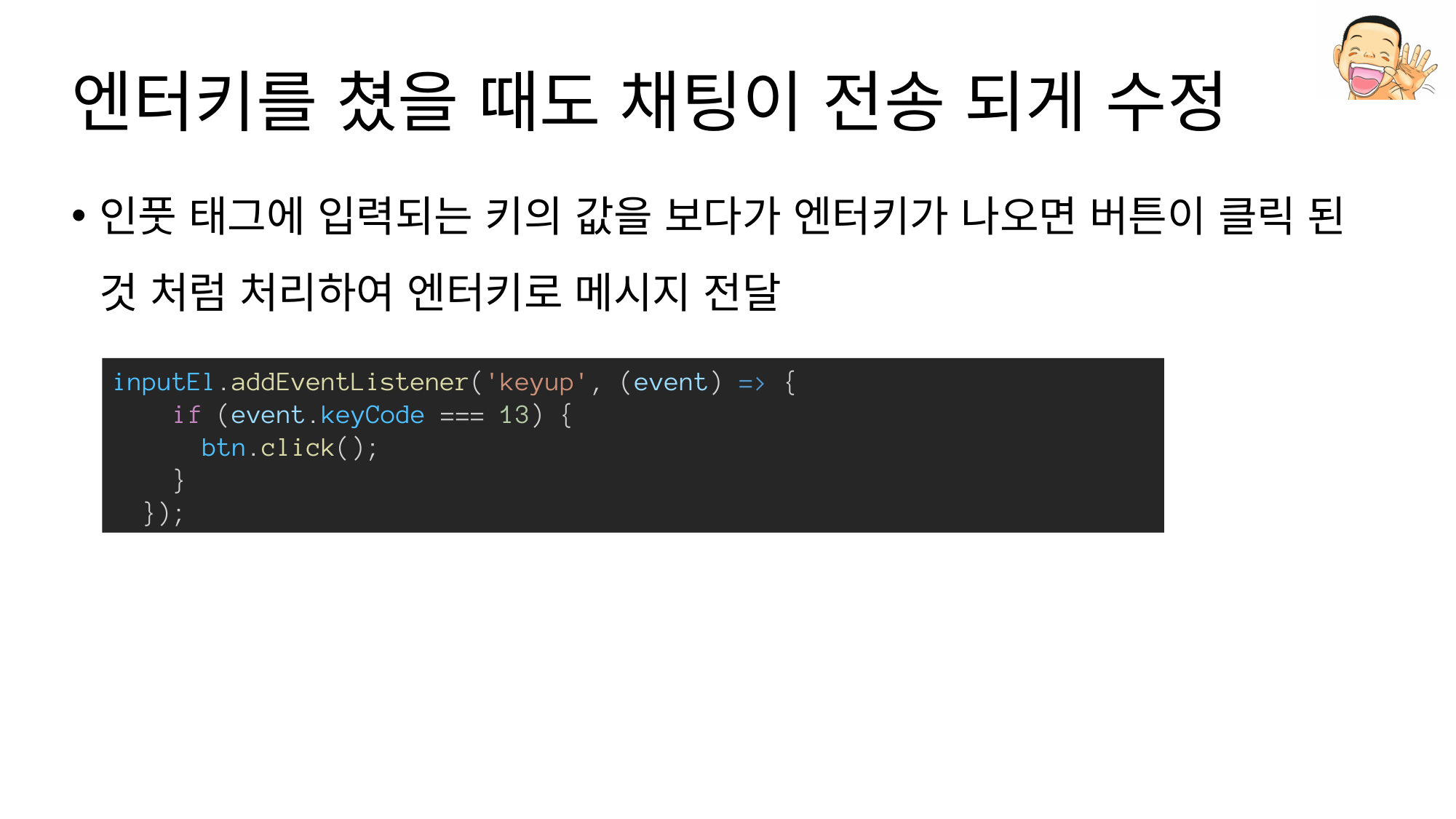

# 엔터키를 쳤을 때도 채팅이 전송 되게 수정
인풋 태그에 입력되는 키의 값을 보다가 엔터키가 나오면 버튼이 클릭 된 것 처럼 처리하여 엔터키로 메시지 전달
inputEl.addEventListener('keyup', (event) => {
    if (event.keyCode === 13) {
      btn.click();
    }
  });